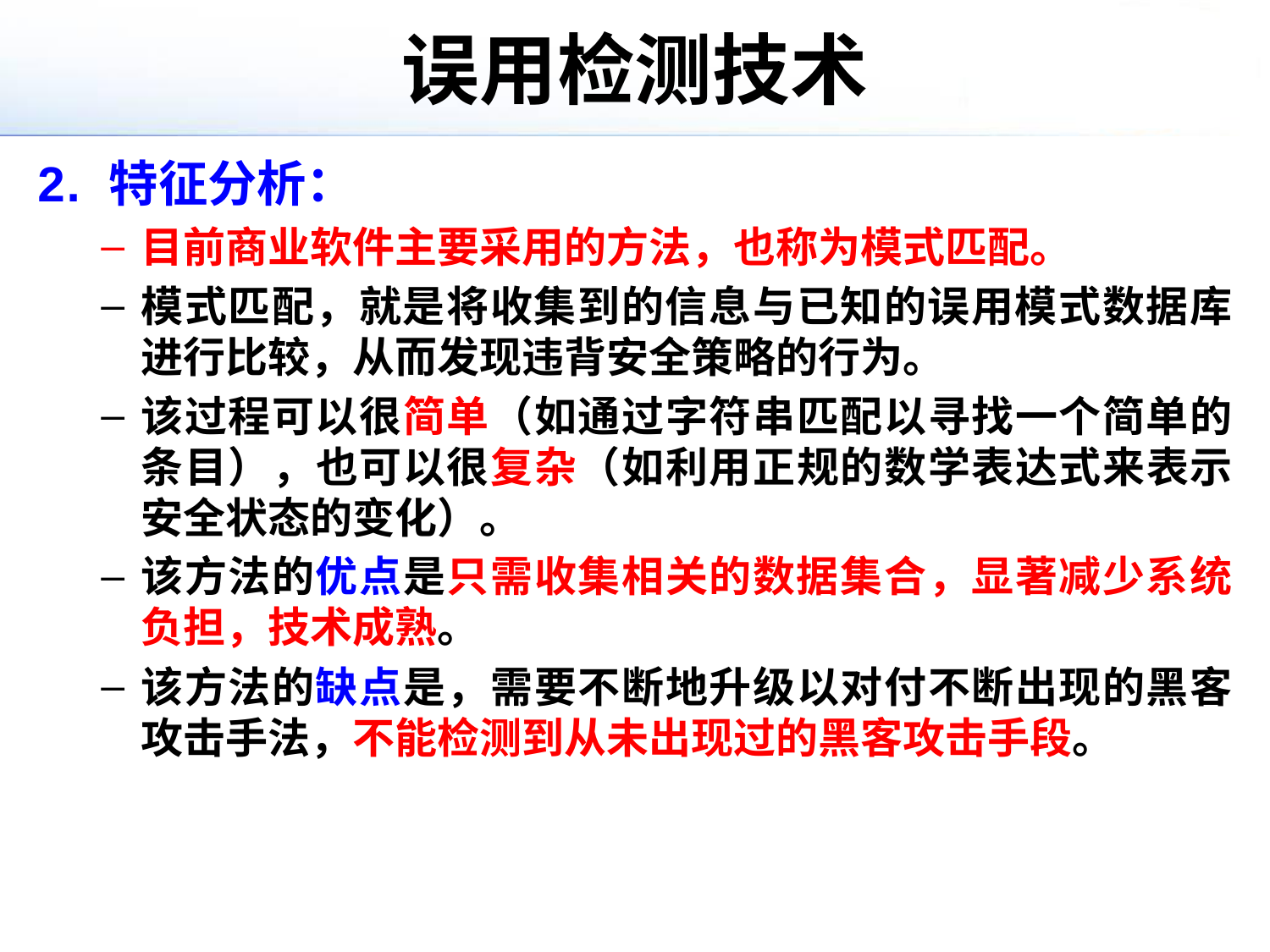

# 误用检测技术
特征分析：
目前商业软件主要采用的方法，也称为模式匹配。
模式匹配，就是将收集到的信息与已知的误用模式数据库进行比较，从而发现违背安全策略的行为。
该过程可以很简单（如通过字符串匹配以寻找一个简单的条目），也可以很复杂（如利用正规的数学表达式来表示安全状态的变化）。
该方法的优点是只需收集相关的数据集合，显著减少系统负担，技术成熟。
该方法的缺点是，需要不断地升级以对付不断出现的黑客攻击手法，不能检测到从未出现过的黑客攻击手段。